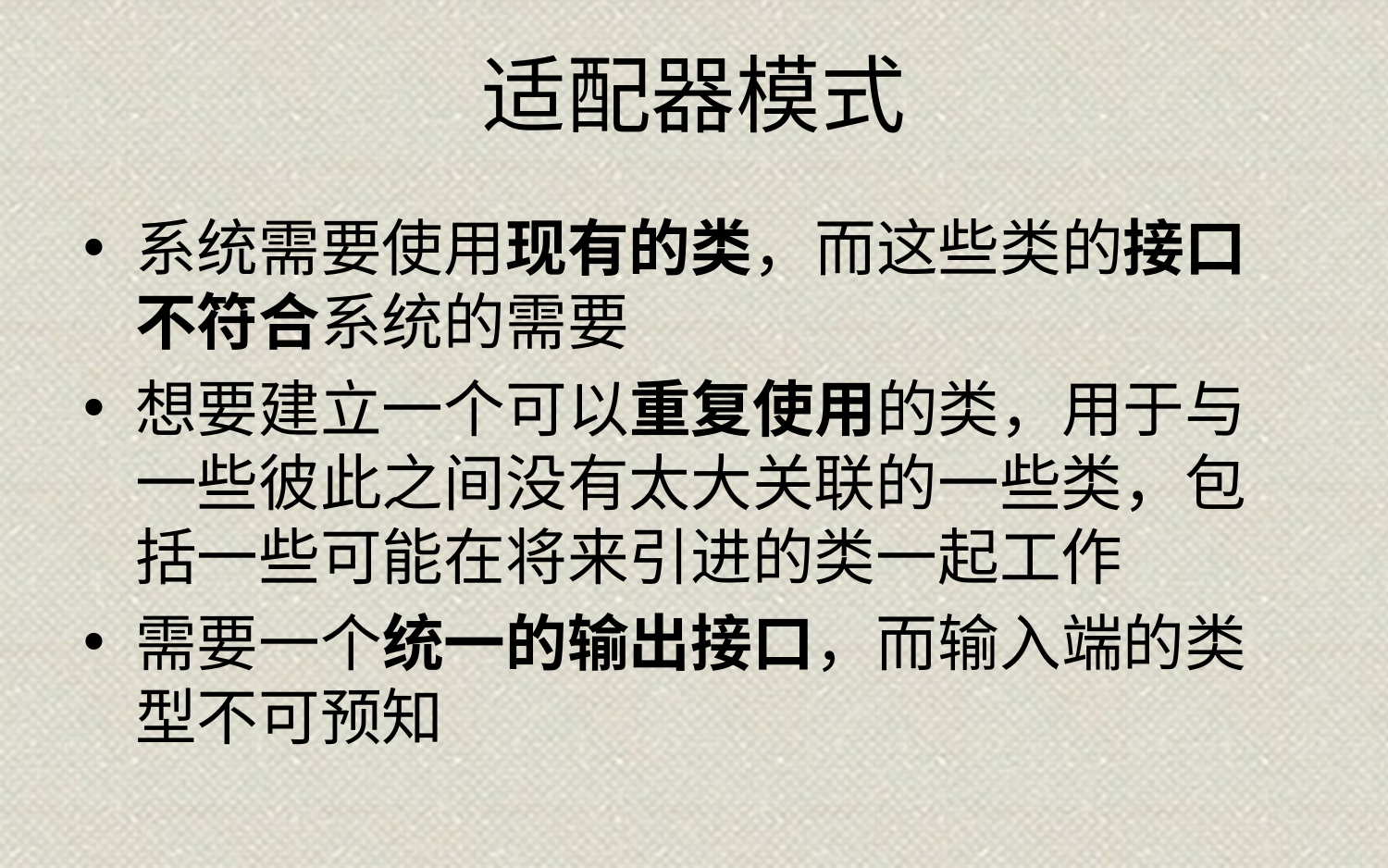

# 适配器模式
系统需要使用现有的类，而这些类的接口不符合系统的需要
想要建立一个可以重复使用的类，用于与一些彼此之间没有太大关联的一些类，包括一些可能在将来引进的类一起工作
需要一个统一的输出接口，而输入端的类型不可预知